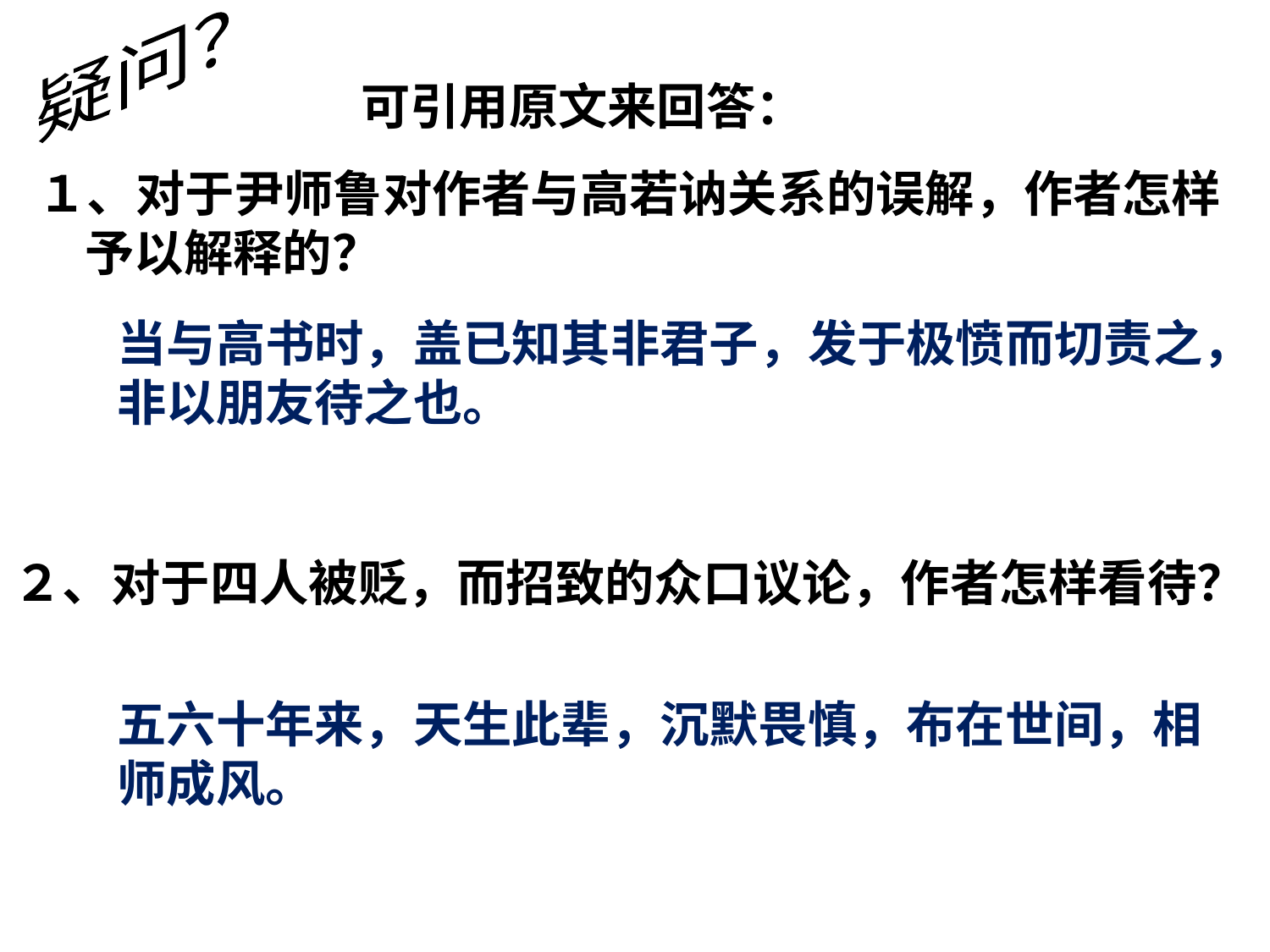

疑问？
可引用原文来回答：
１、对于尹师鲁对作者与高若讷关系的误解，作者怎样予以解释的？

当与高书时，盖已知其非君子，发于极愤而切责之，非以朋友待之也。
２、对于四人被贬，而招致的众口议论，作者怎样看待？
五六十年来，天生此辈，沉默畏慎，布在世间，相师成风。